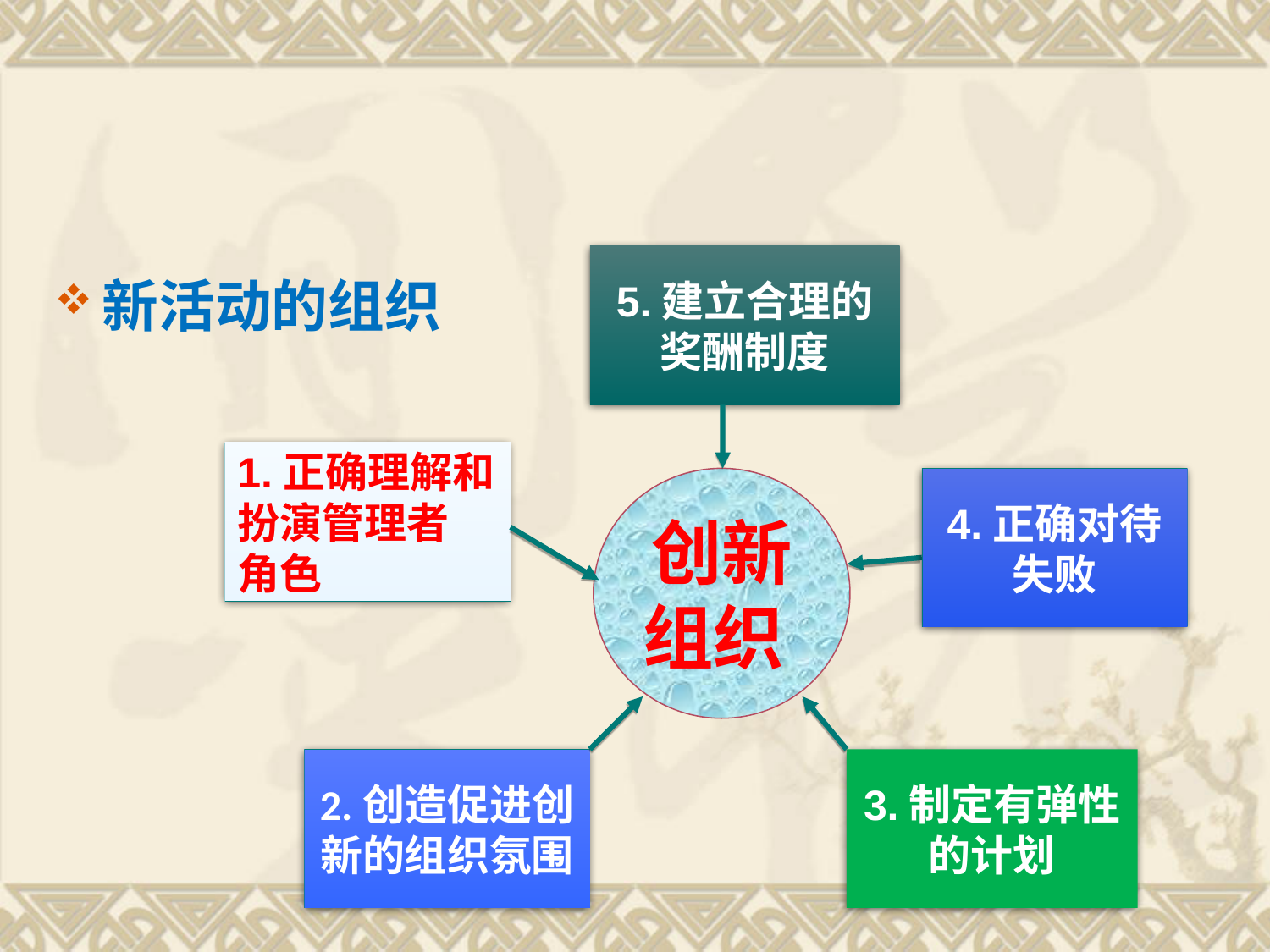

#
5.建立合理的
奖酬制度

1.正确理解和
扮演管理者
角色

创新
组织
4.正确对待
失败

2.创造促进创
新的组织氛围

3.制定有弹性
的计划
新活动的组织